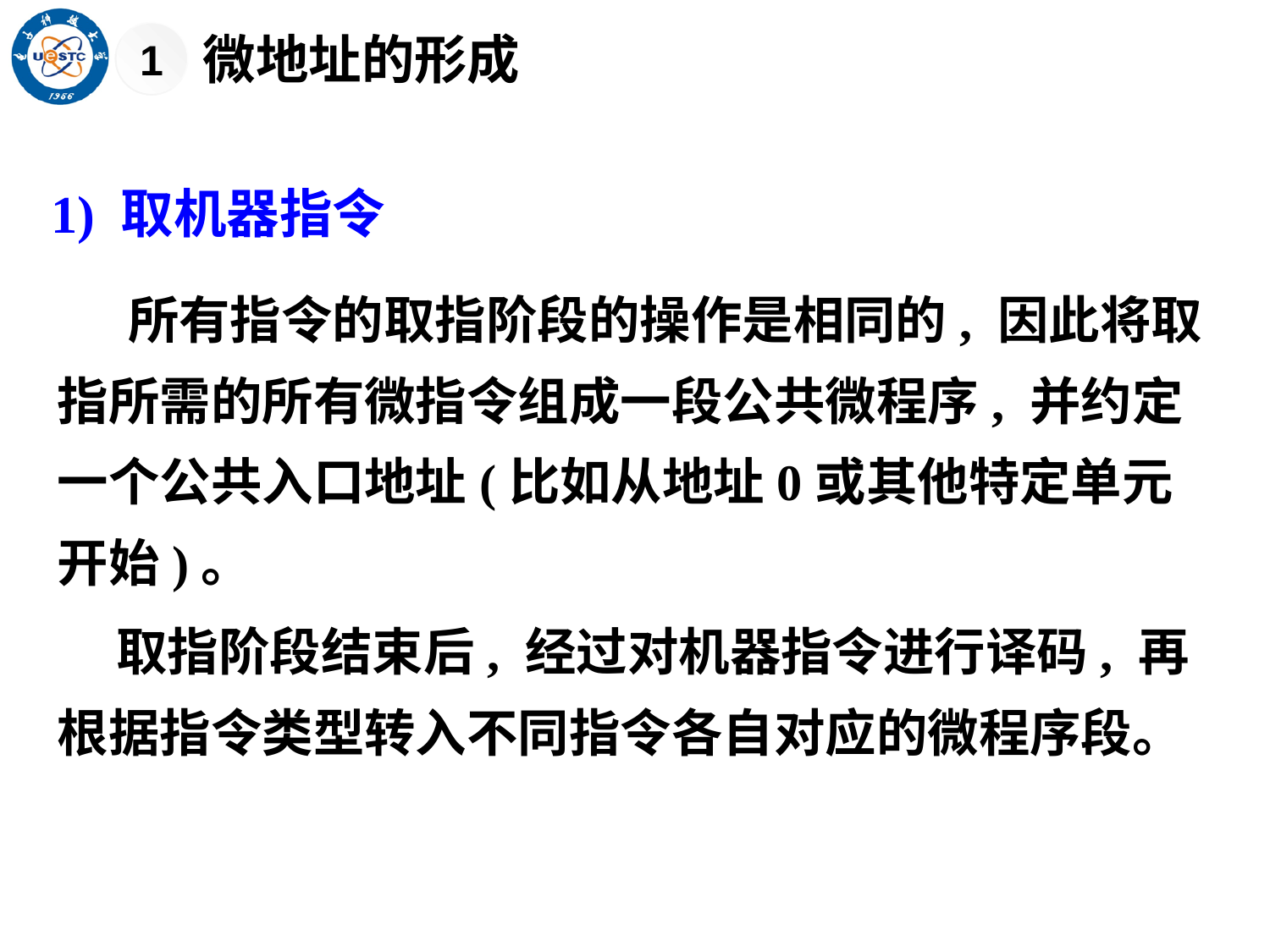

微地址的形成

1
 1) 取机器指令
     所有指令的取指阶段的操作是相同的, 因此将取指所需的所有微指令组成一段公共微程序, 并约定一个公共入口地址(比如从地址0或其他特定单元开始)。
    取指阶段结束后, 经过对机器指令进行译码, 再根据指令类型转入不同指令各自对应的微程序段。